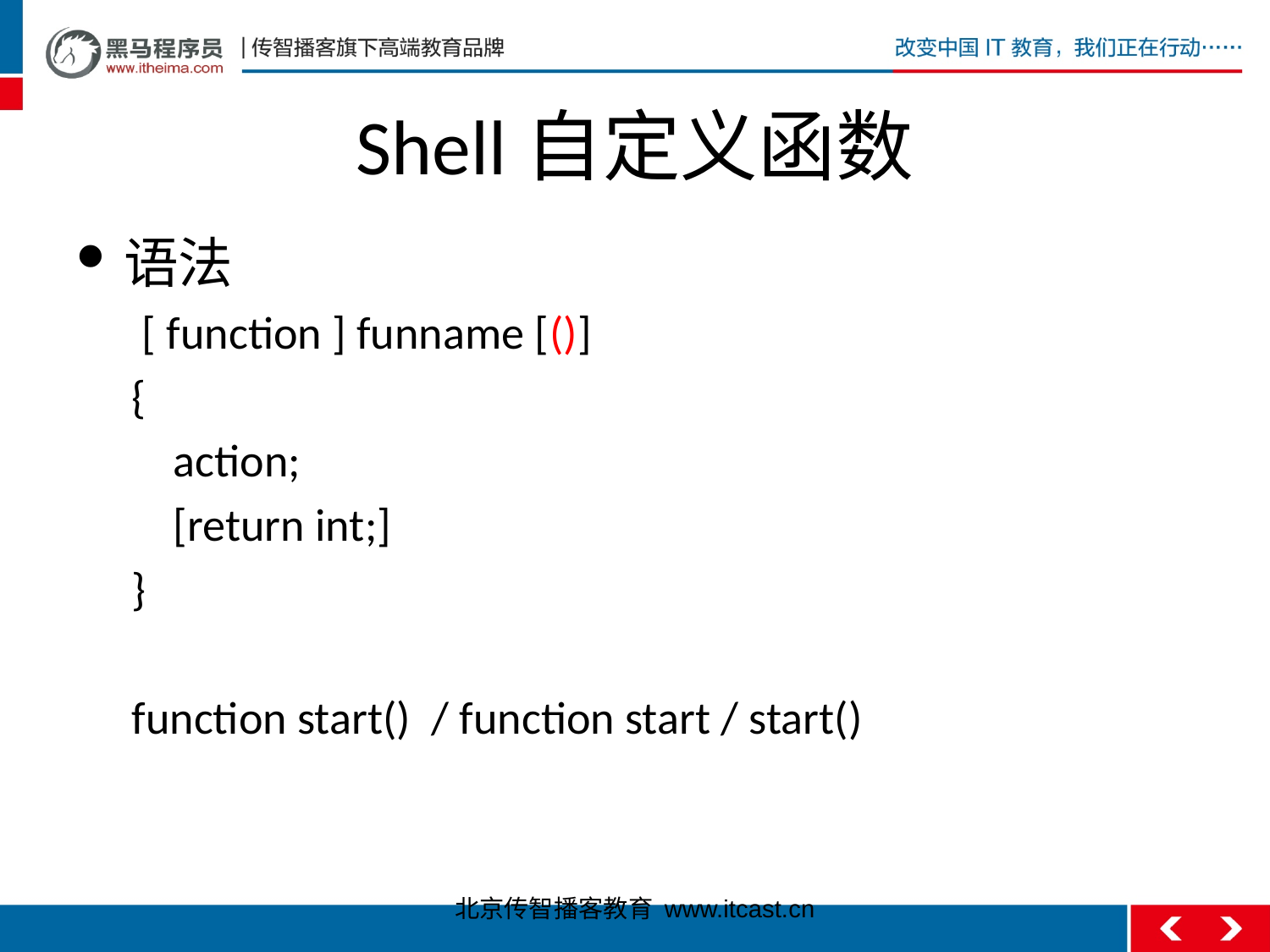

# Shell自定义函数
语法
 [ function ] funname [()]
{
    action;
    [return int;]
}

function start()  / function start / start()

北京传智播客教育 www.itcast.cn